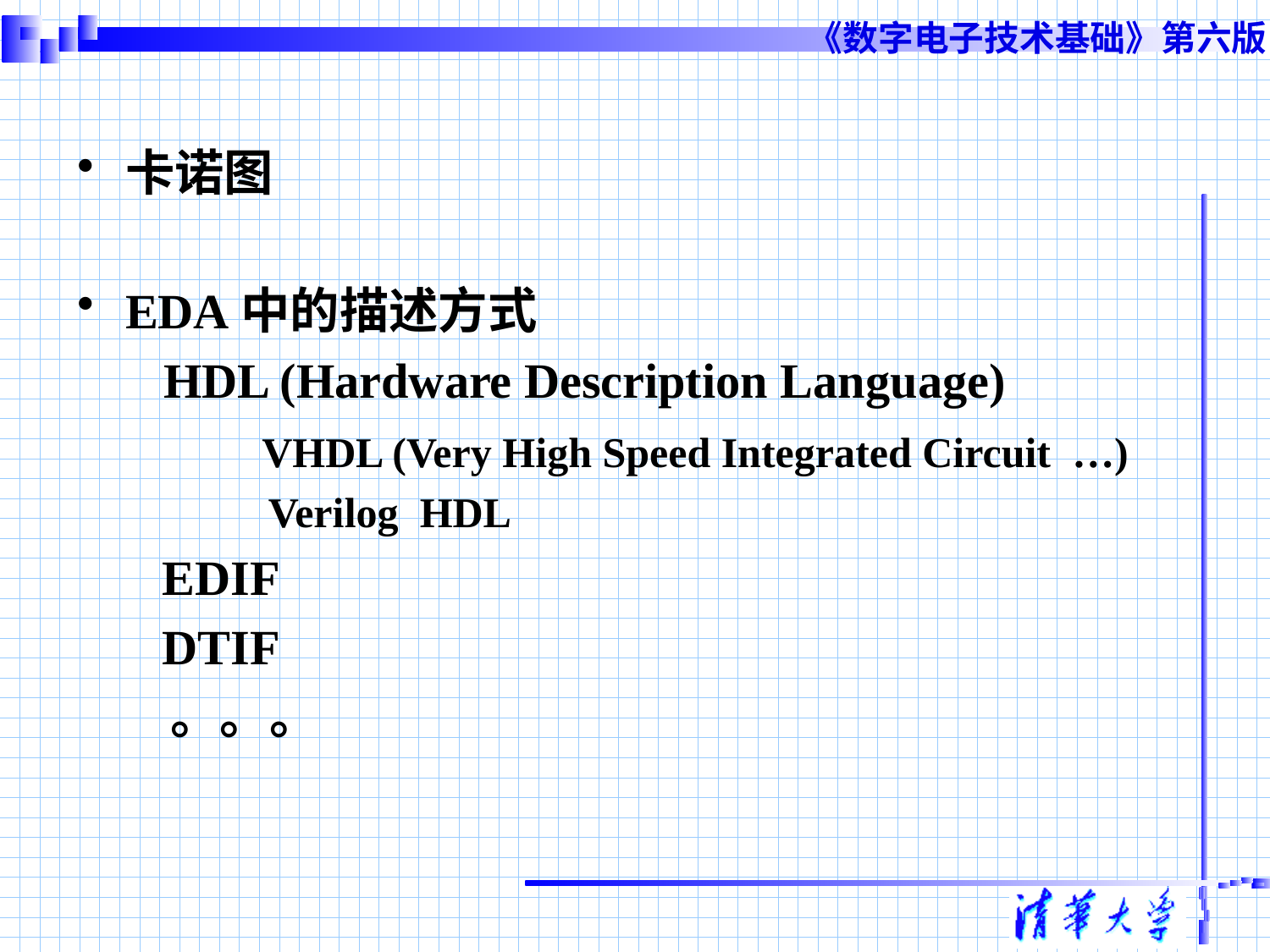

卡诺图

EDA中的描述方式
       HDL (Hardware Description Language)
               VHDL (Very High Speed Integrated Circuit  …)
                  Verilog  HDL
	   EDIF
	   DTIF
	   。。。